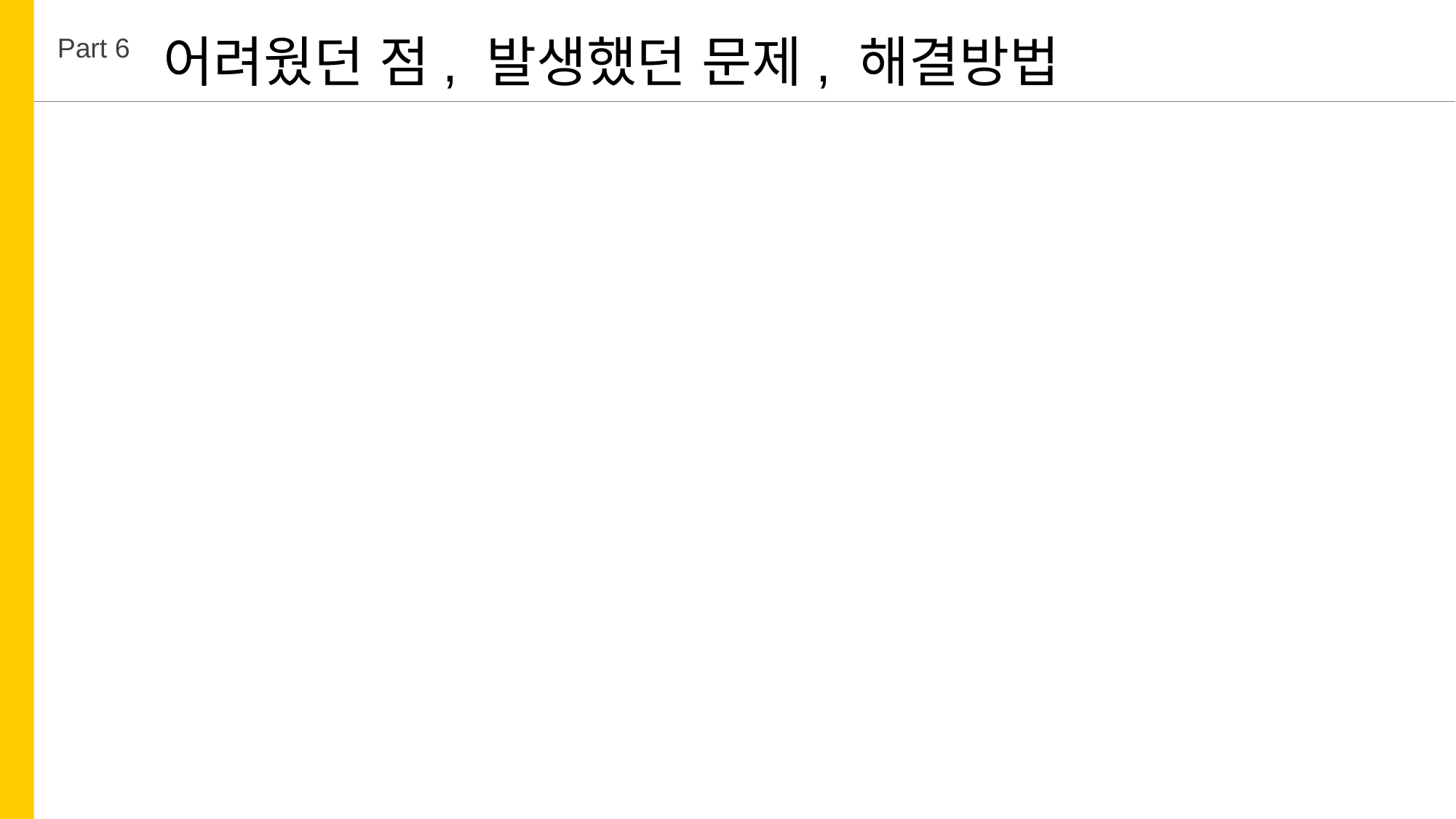

어려웠던 점, 발생했던 문제, 해결방법
Part 6